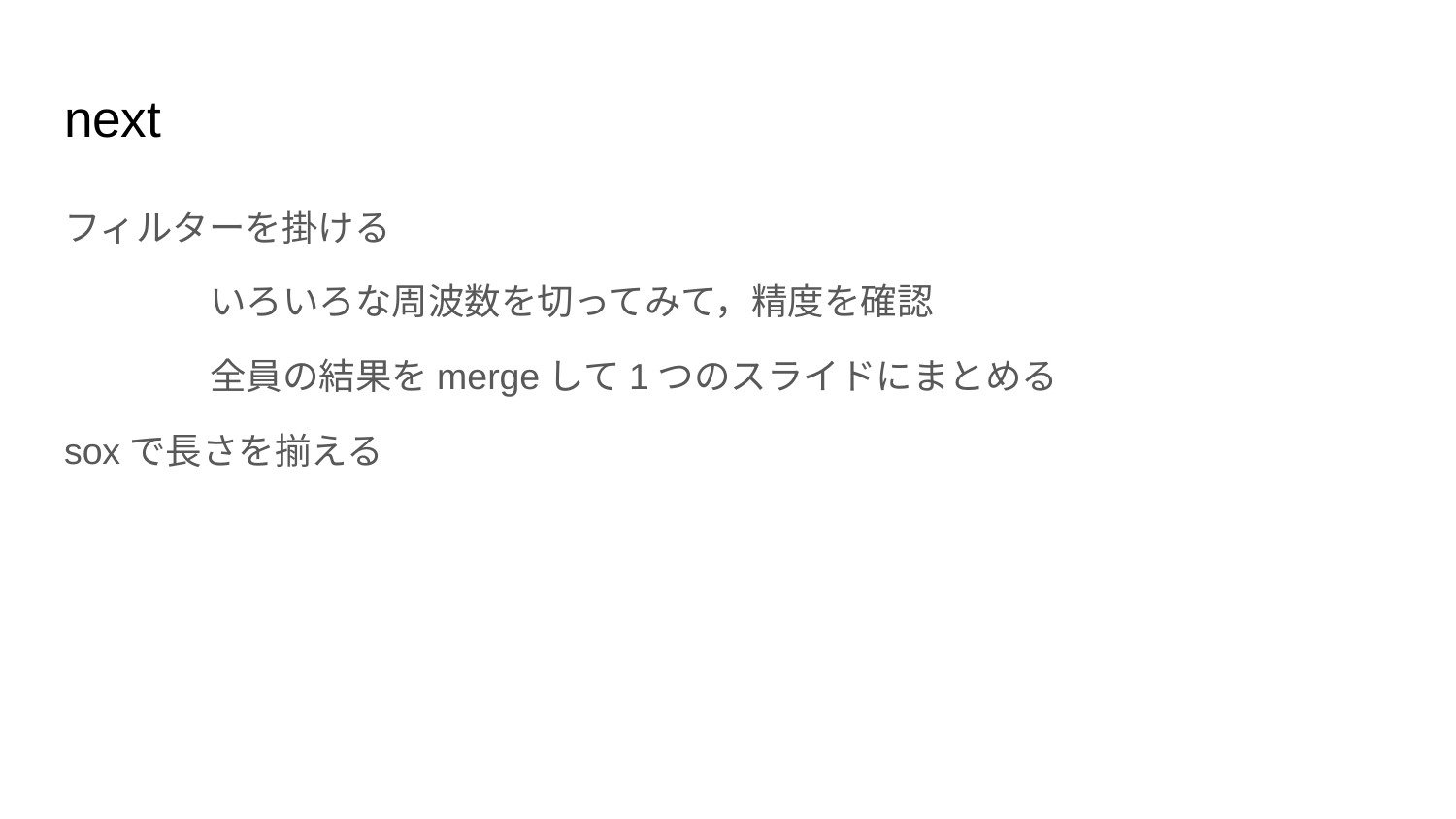

# next

フィルターを掛ける
	いろいろな周波数を切ってみて，精度を確認
	全員の結果をmergeして1つのスライドにまとめる
soxで長さを揃える